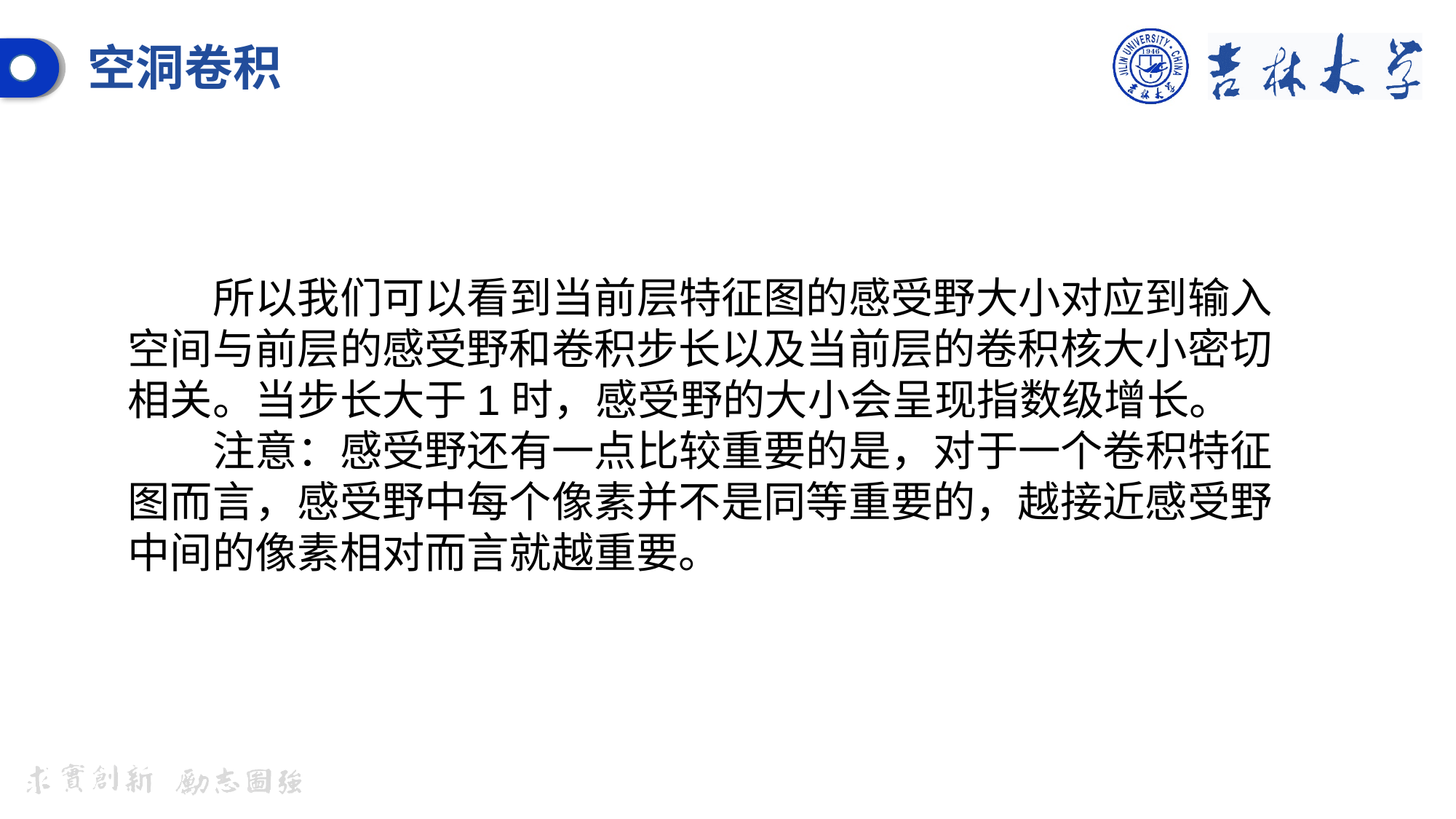

空洞卷积
所以我们可以看到当前层特征图的感受野大小对应到输入空间与前层的感受野和卷积步长以及当前层的卷积核大小密切相关。当步长大于1时，感受野的大小会呈现指数级增长。
注意：感受野还有一点比较重要的是，对于一个卷积特征图而言，感受野中每个像素并不是同等重要的，越接近感受野中间的像素相对而言就越重要。